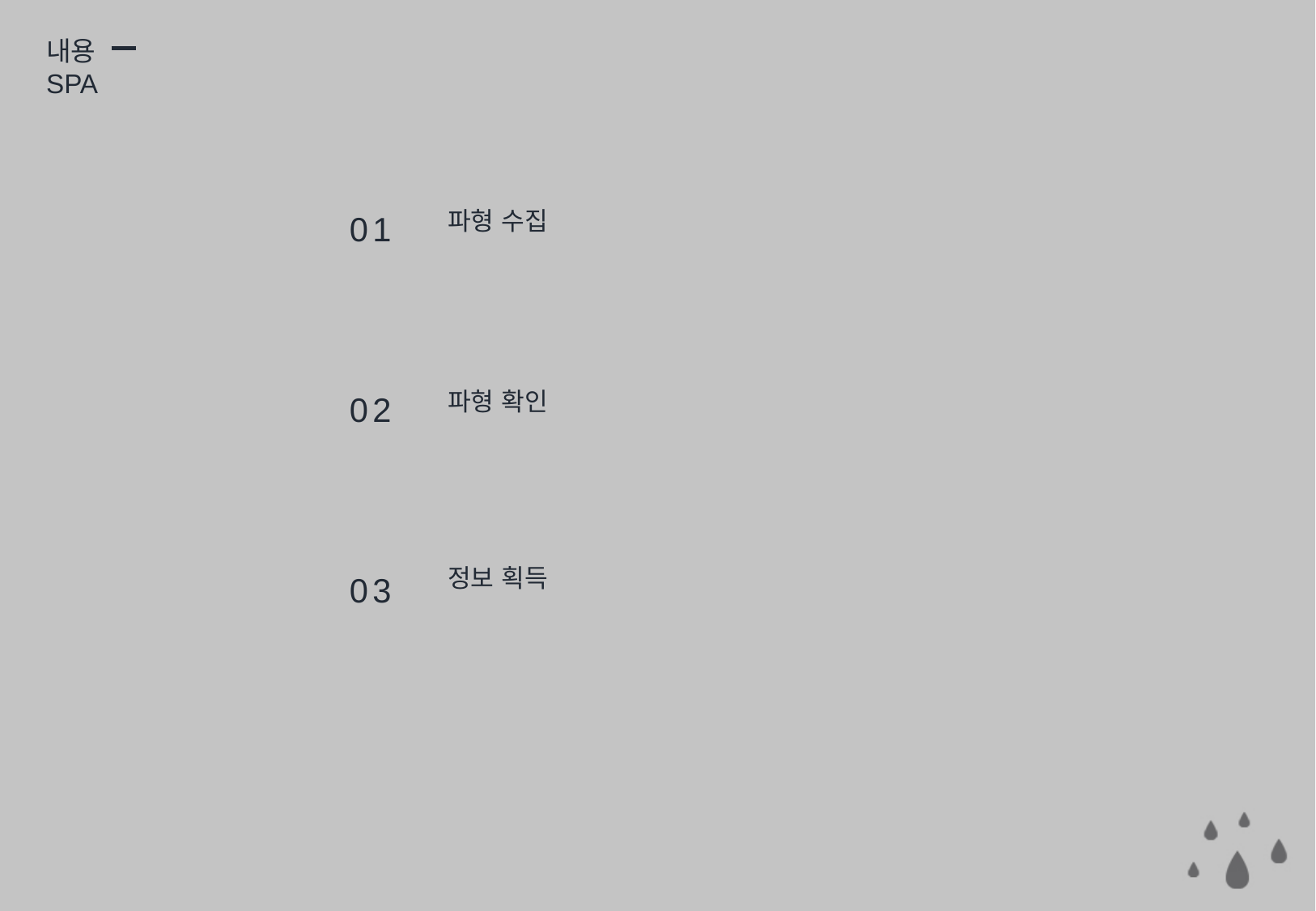

내용
SPA
0 1
파형 수집
0 2
파형 확인
0 3
정보 획득